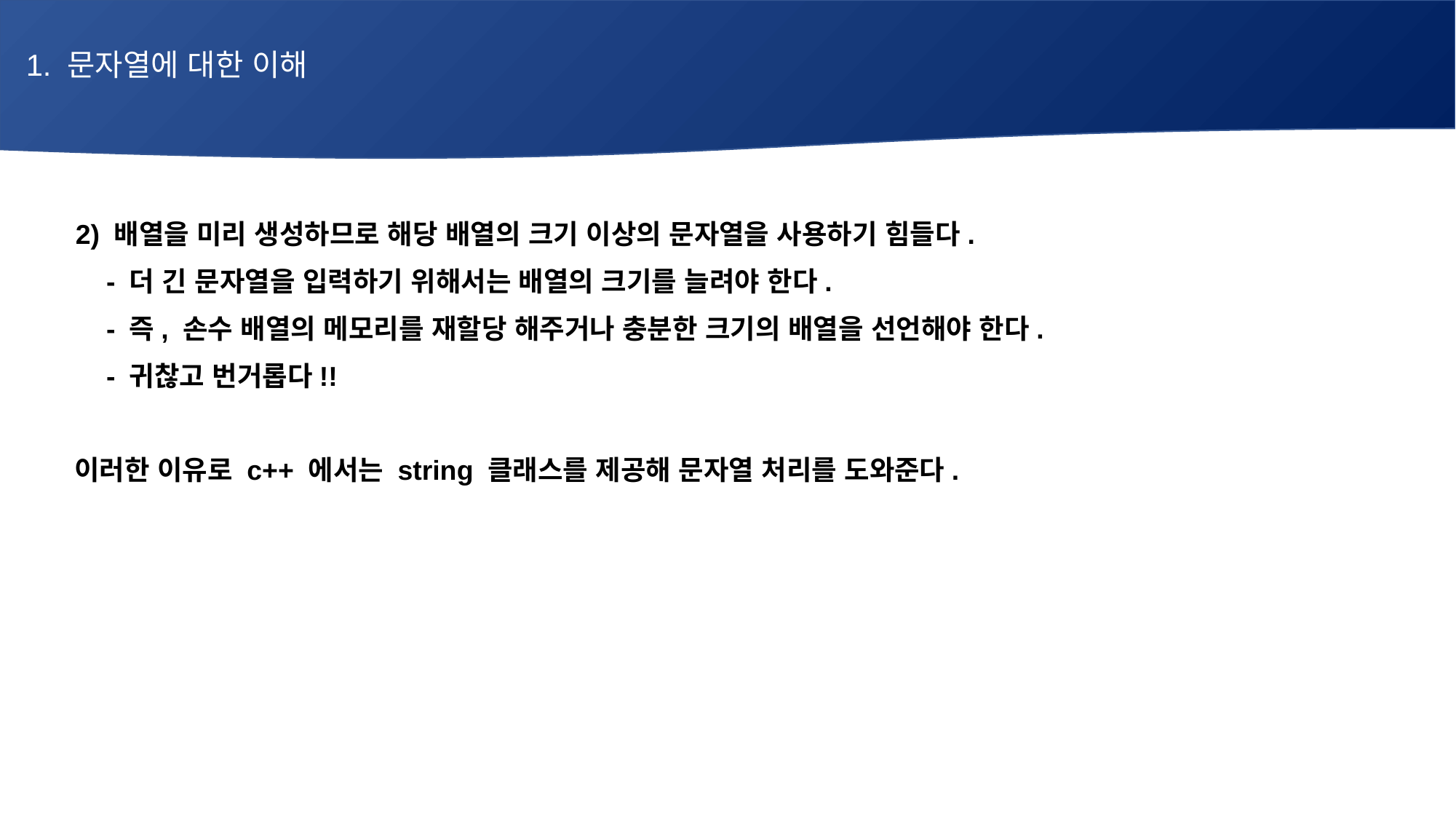

1. 문자열에 대한 이해
# 매주 1 과제 LV2
     2) 배열을 미리 생성하므로 해당 배열의 크기 이상의 문자열을 사용하기 힘들다.
         - 더 긴 문자열을 입력하기 위해서는 배열의 크기를 늘려야 한다.
         - 즉, 손수 배열의 메모리를 재할당 해주거나 충분한 크기의 배열을 선언해야 한다.
         - 귀찮고 번거롭다!!

    이러한 이유로 c++ 에서는 string 클래스를 제공해 문자열 처리를 도와준다.